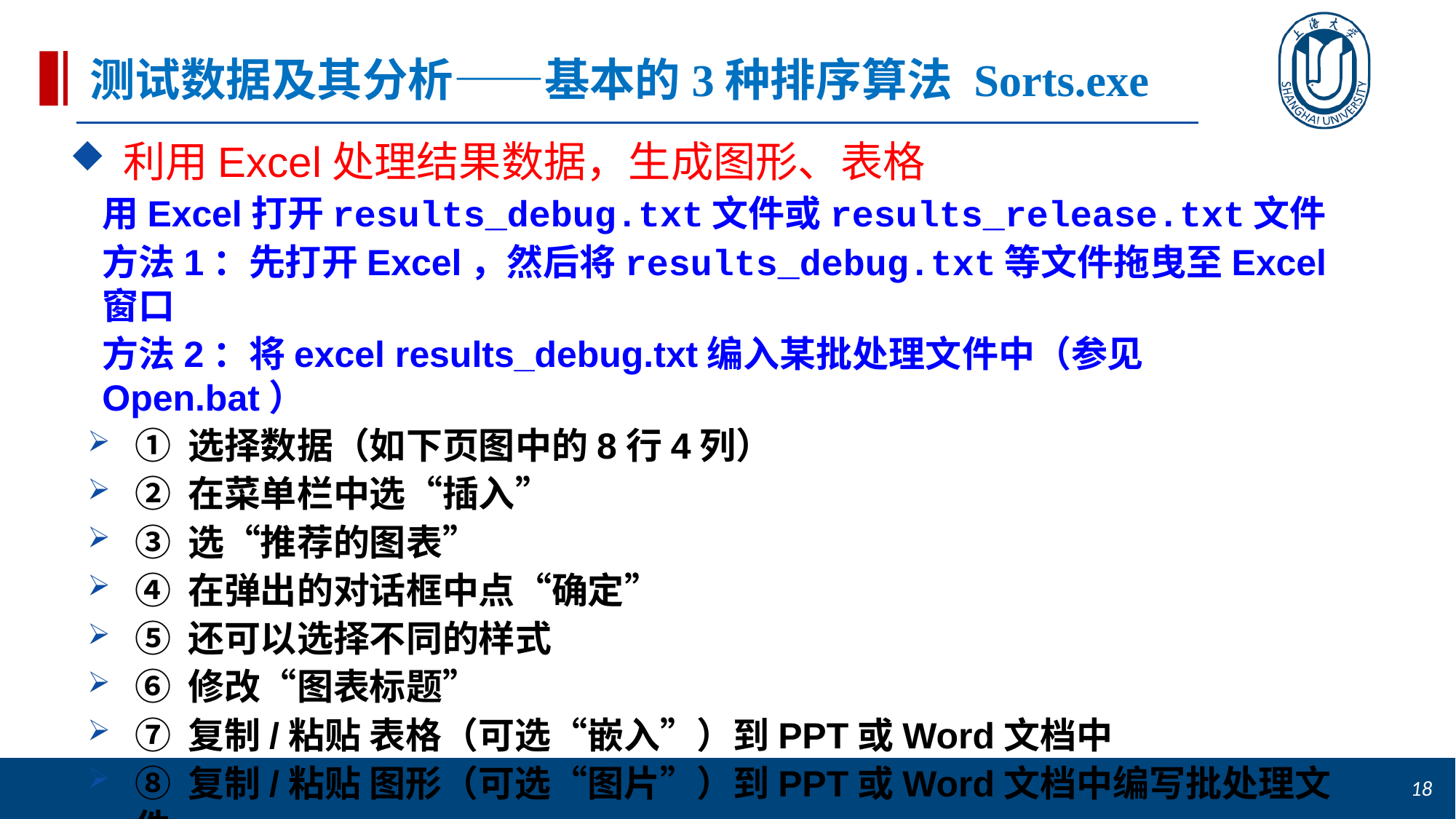

# 测试数据及其分析——基本的3种排序算法 Sorts.exe
利用Excel处理结果数据，生成图形、表格
用Excel打开results_debug.txt文件或results_release.txt文件
方法1：先打开Excel，然后将results_debug.txt等文件拖曳至Excel窗口
方法2：将excel results_debug.txt编入某批处理文件中（参见Open.bat）
① 选择数据（如下页图中的8行4列）
② 在菜单栏中选“插入”
③ 选“推荐的图表”
④ 在弹出的对话框中点“确定”
⑤ 还可以选择不同的样式
⑥ 修改“图表标题”
⑦ 复制/粘贴 表格（可选“嵌入”）到PPT或Word文档中
⑧ 复制/粘贴 图形（可选“图片”）到PPT或Word文档中编写批处理文件
18